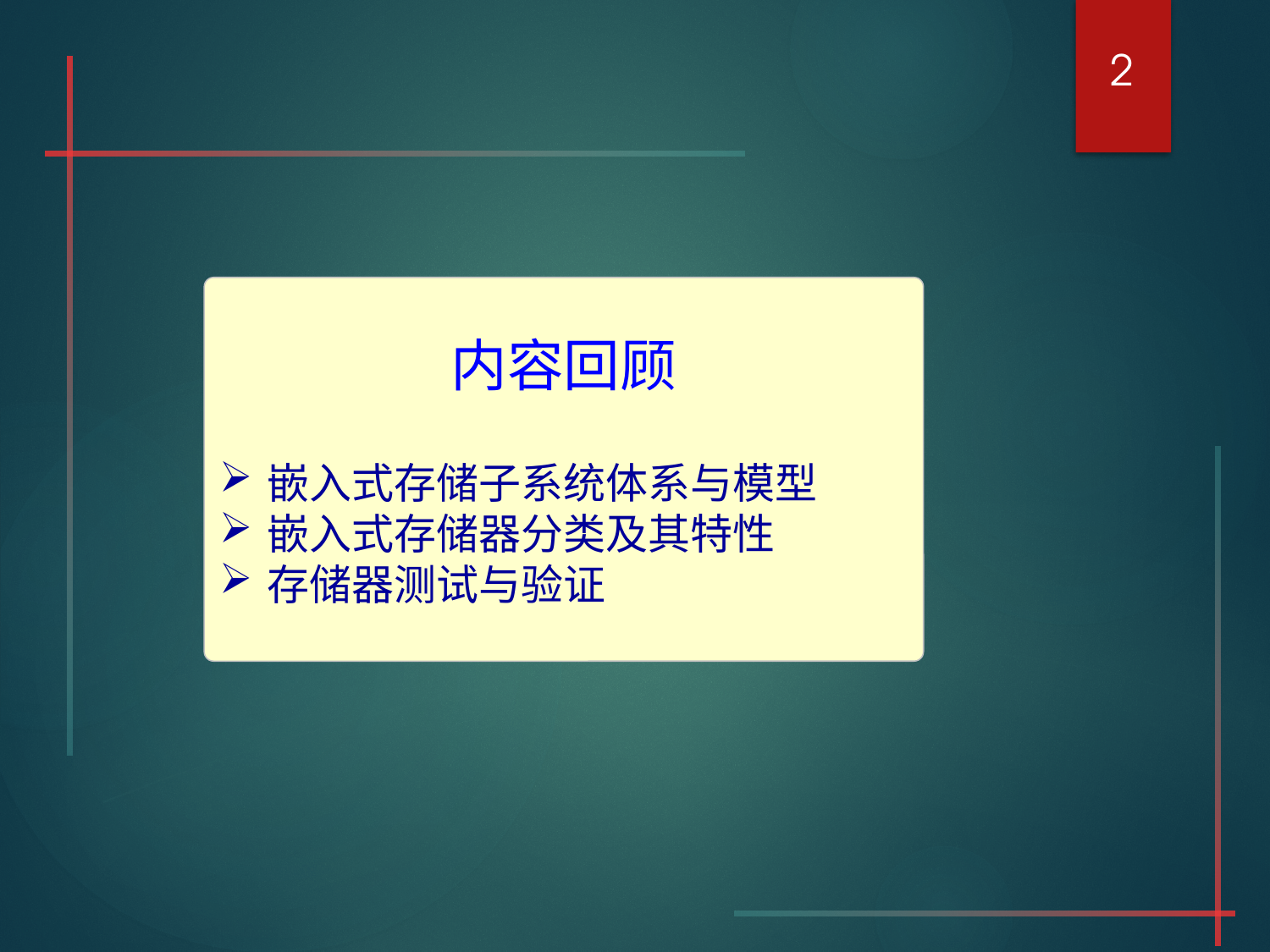

2
#
内容回顾

嵌入式存储子系统体系与模型
嵌入式存储器分类及其特性
存储器测试与验证